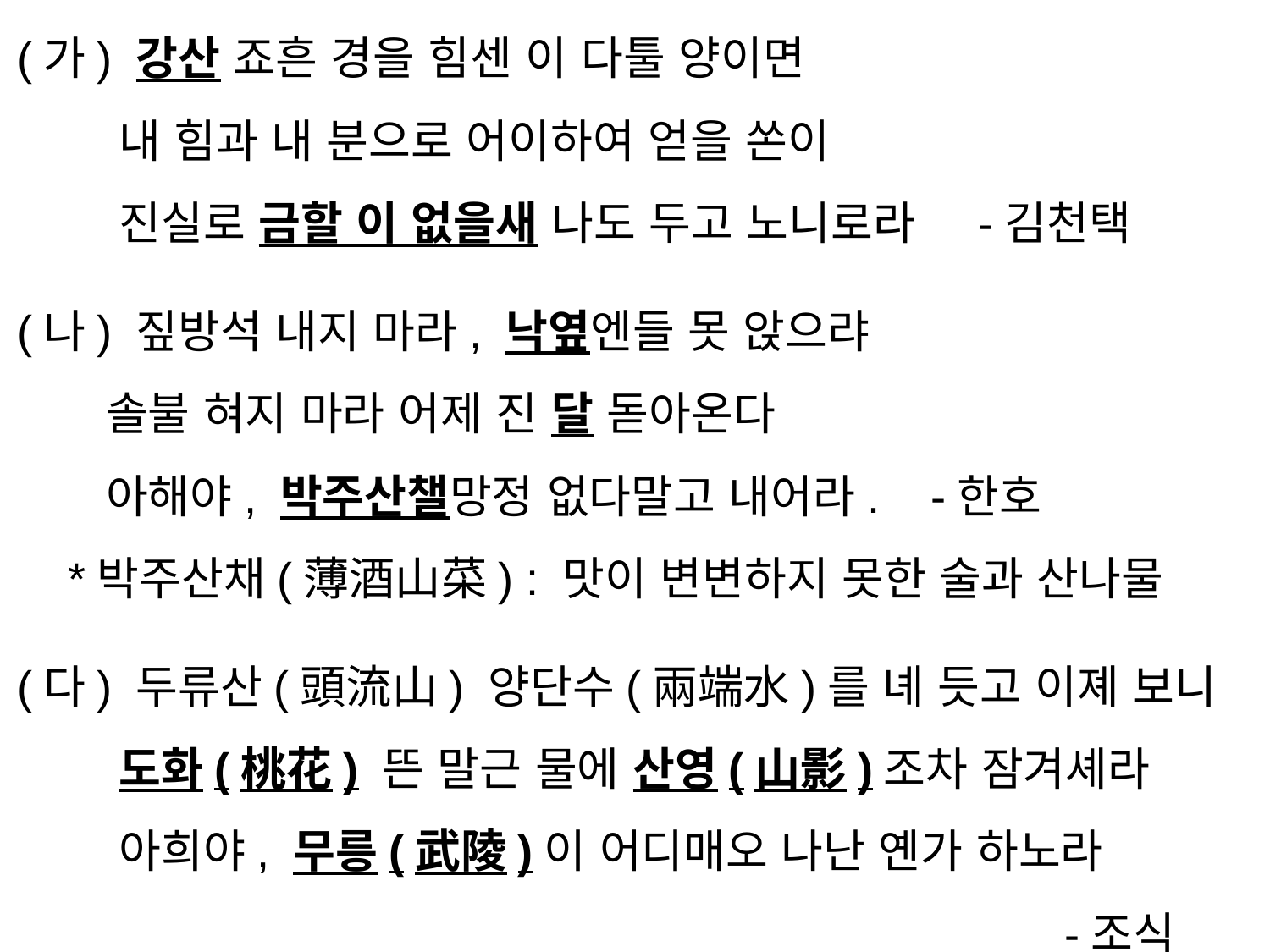

(가) 강산 죠흔 경을 힘센 이 다툴 양이면
       내 힘과 내 분으로 어이하여 얻을 쏜이
       진실로 금할 이 없을새 나도 두고 노니로라    -김천택

(나) 짚방석 내지 마라, 낙옆엔들 못 앉으랴
      솔불 혀지 마라 어제 진 달 돋아온다
      아해야, 박주산챌망정 없다말고 내어라.    -한호
    *박주산채(薄酒山菜) : 맛이 변변하지 못한 술과 산나물

(다) 두류산(頭流山) 양단수(兩端水)를 녜 듯고 이졔 보니
       도화(桃花) 뜬 말근 물에 산영(山影)조차 잠겨셰라
       아희야, 무릉(武陵)이 어디매오 나난 옌가 하노라
-조식